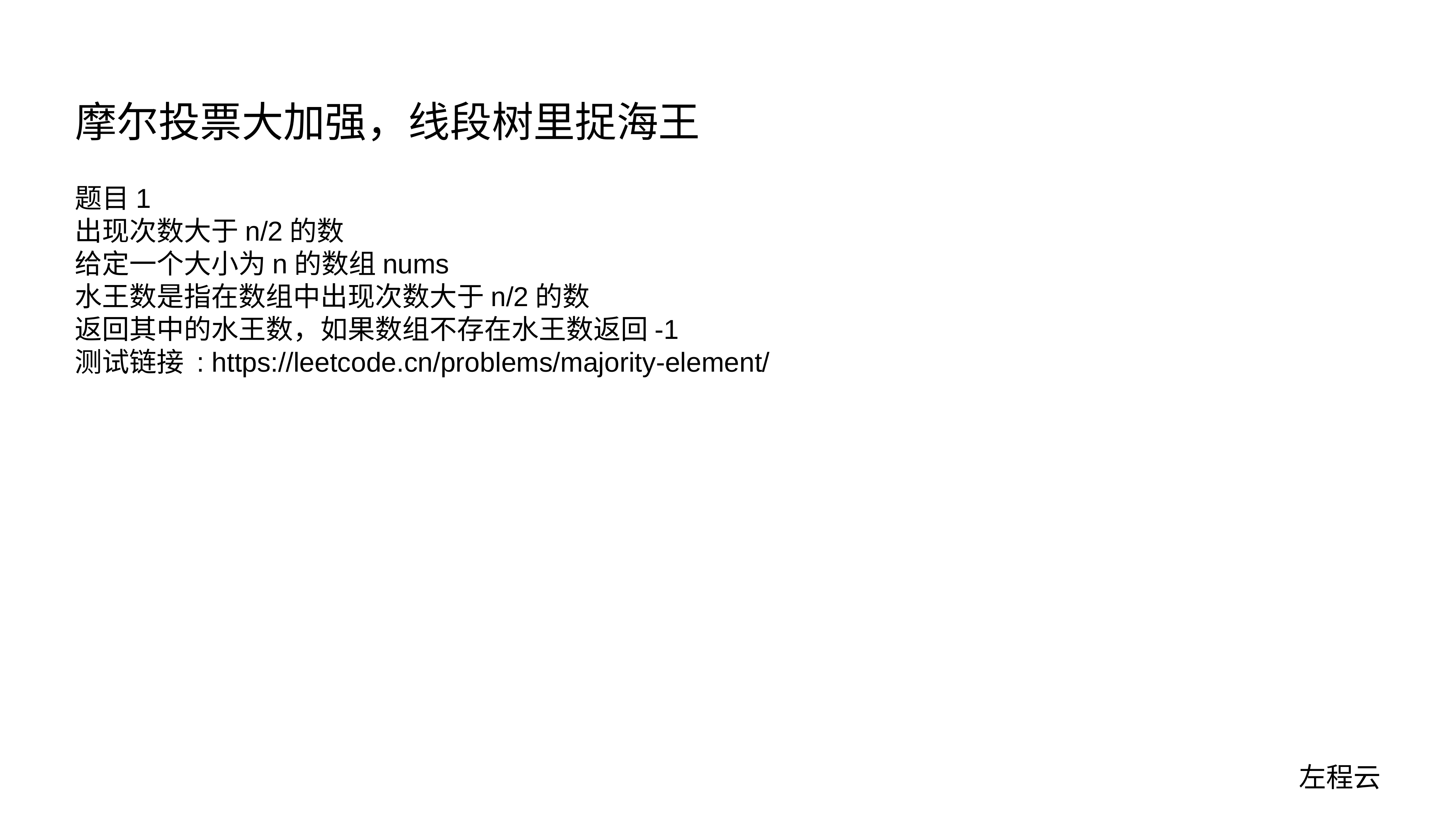

# 摩尔投票大加强，线段树里捉海王
题目1
出现次数大于n/2的数
给定一个大小为n的数组nums
水王数是指在数组中出现次数大于n/2的数
返回其中的水王数，如果数组不存在水王数返回-1
测试链接 : https://leetcode.cn/problems/majority-element/
左程云